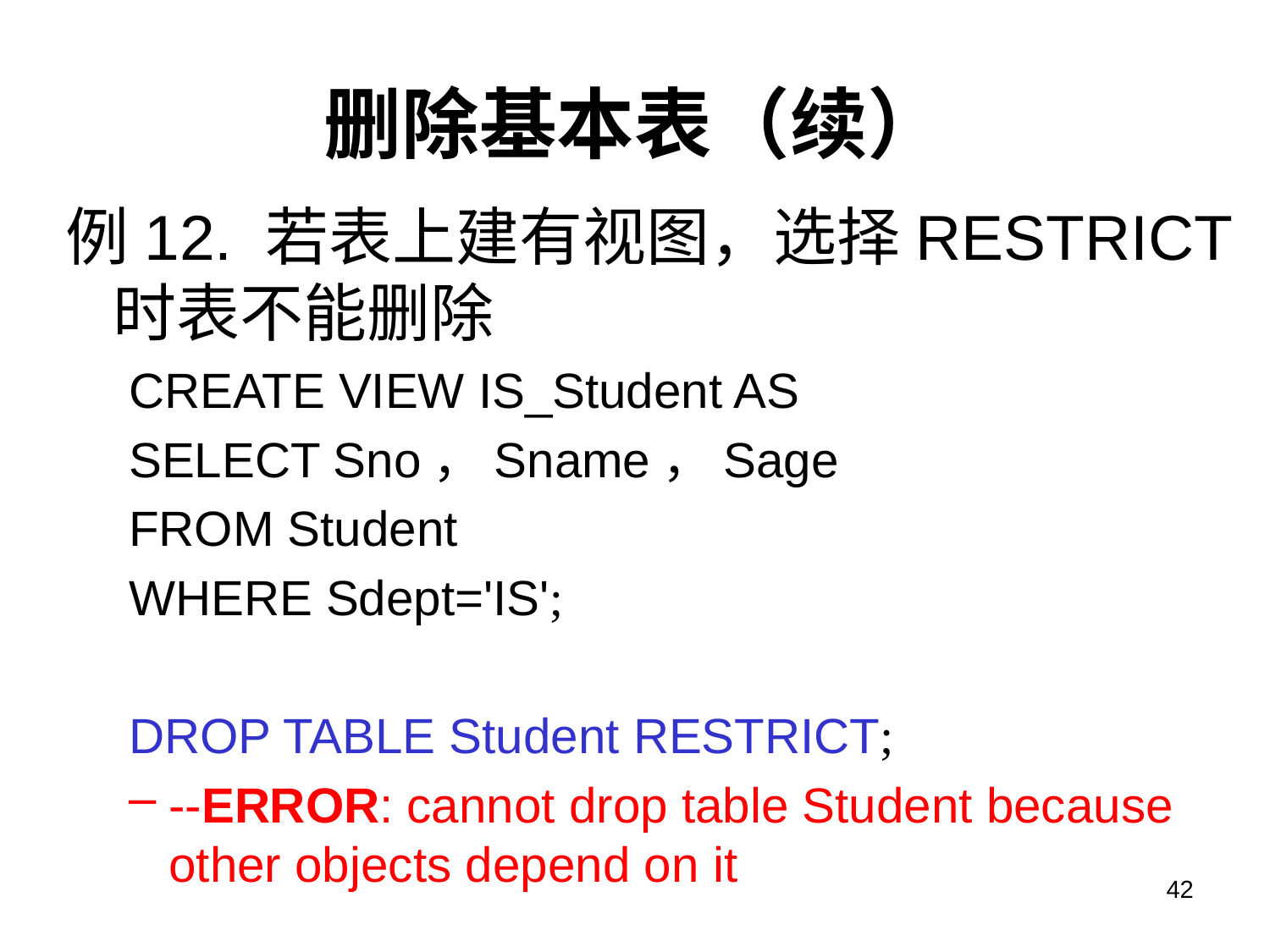

# 删除基本表（续）
例12. 若表上建有视图，选择RESTRICT时表不能删除
CREATE VIEW IS_Student AS
SELECT Sno，Sname，Sage
FROM Student
WHERE Sdept='IS';

DROP TABLE Student RESTRICT;
--ERROR: cannot drop table Student because other objects depend on it
42